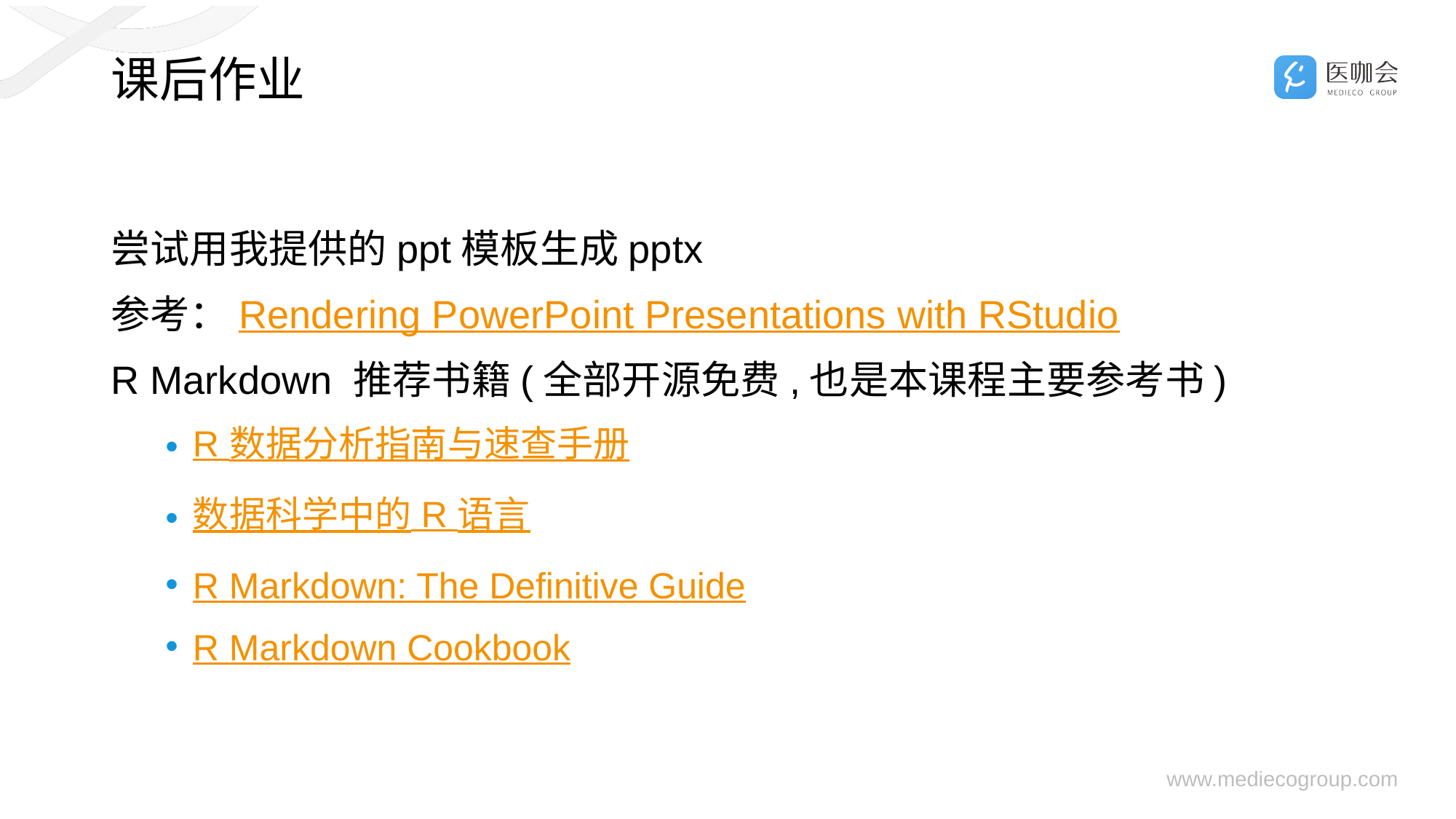

# 课后作业
尝试用我提供的ppt模板生成pptx
参考：Rendering PowerPoint Presentations with RStudio
R Markdown 推荐书籍(全部开源免费,也是本课程主要参考书)
R 数据分析指南与速查手册
数据科学中的 R 语言
R Markdown: The Definitive Guide
R Markdown Cookbook